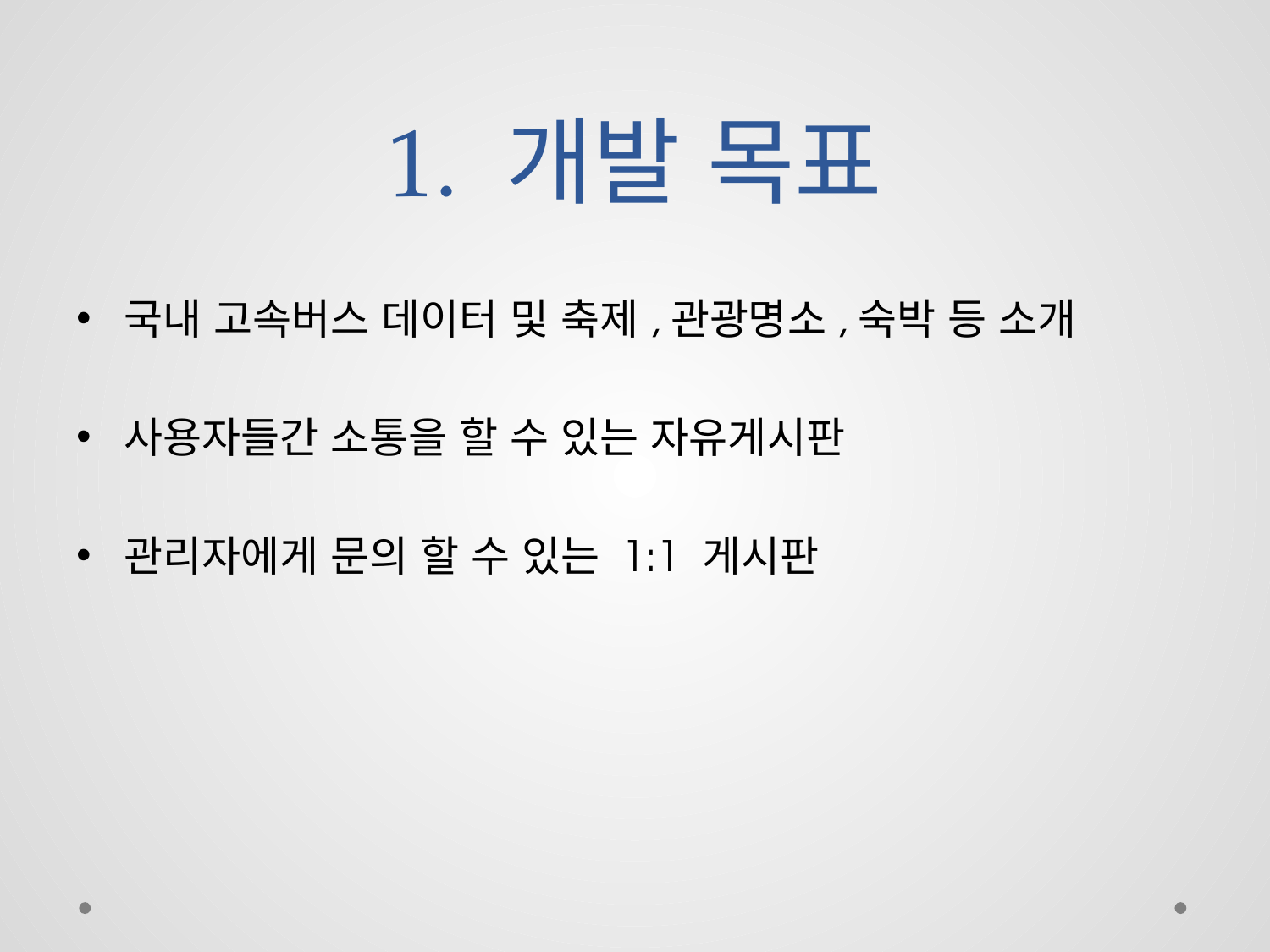

# 1. 개발 목표
국내 고속버스 데이터 및 축제,관광명소,숙박 등 소개

사용자들간 소통을 할 수 있는 자유게시판

관리자에게 문의 할 수 있는 1:1 게시판